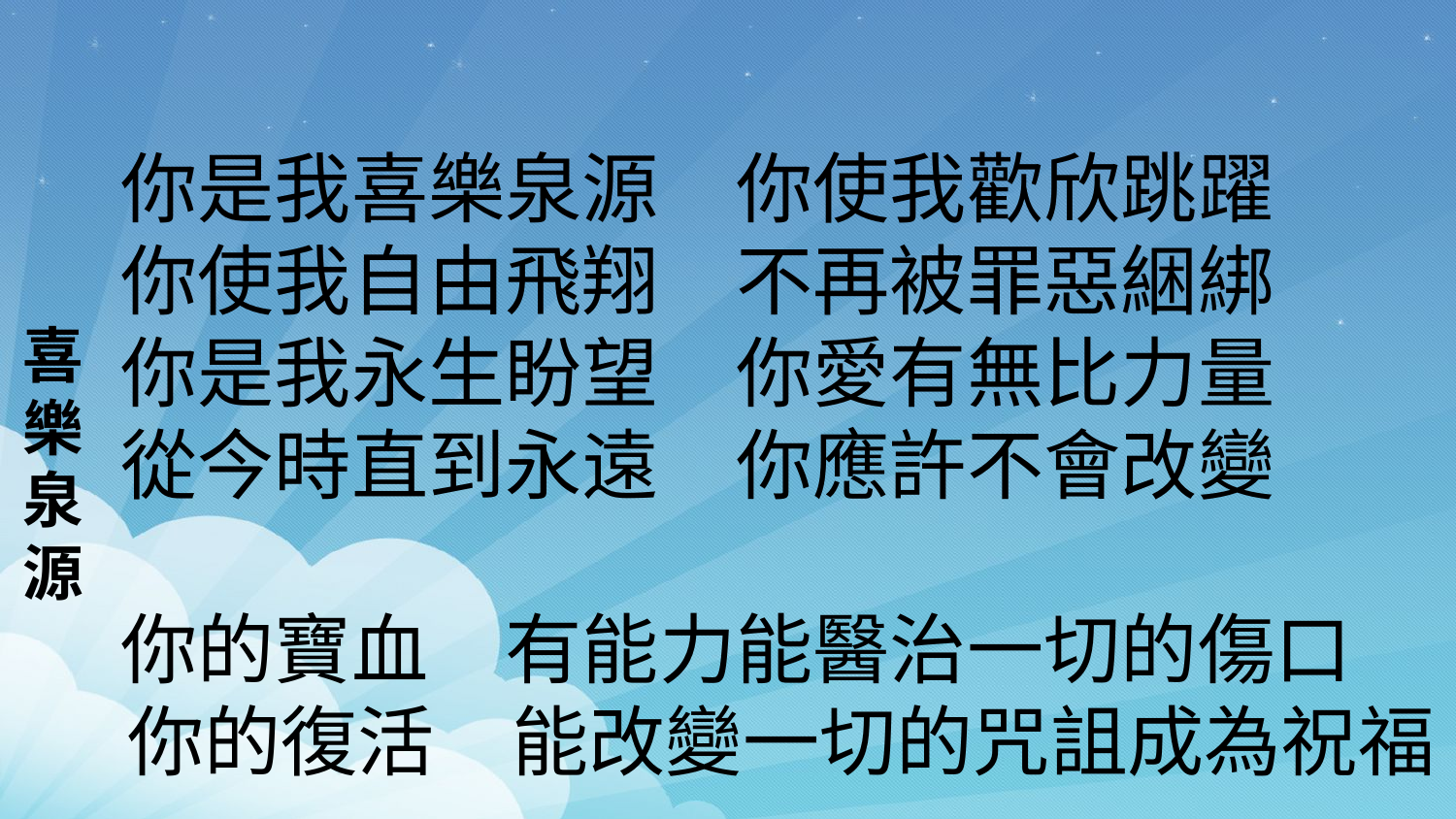

喜樂泉源
你是我喜樂泉源　你使我歡欣跳躍
你使我自由飛翔　不再被罪惡綑綁
你是我永生盼望　你愛有無比力量
從今時直到永遠　你應許不會改變

你的寶血　有能力能醫治一切的傷口
你的復活　能改變一切的咒詛成為祝福